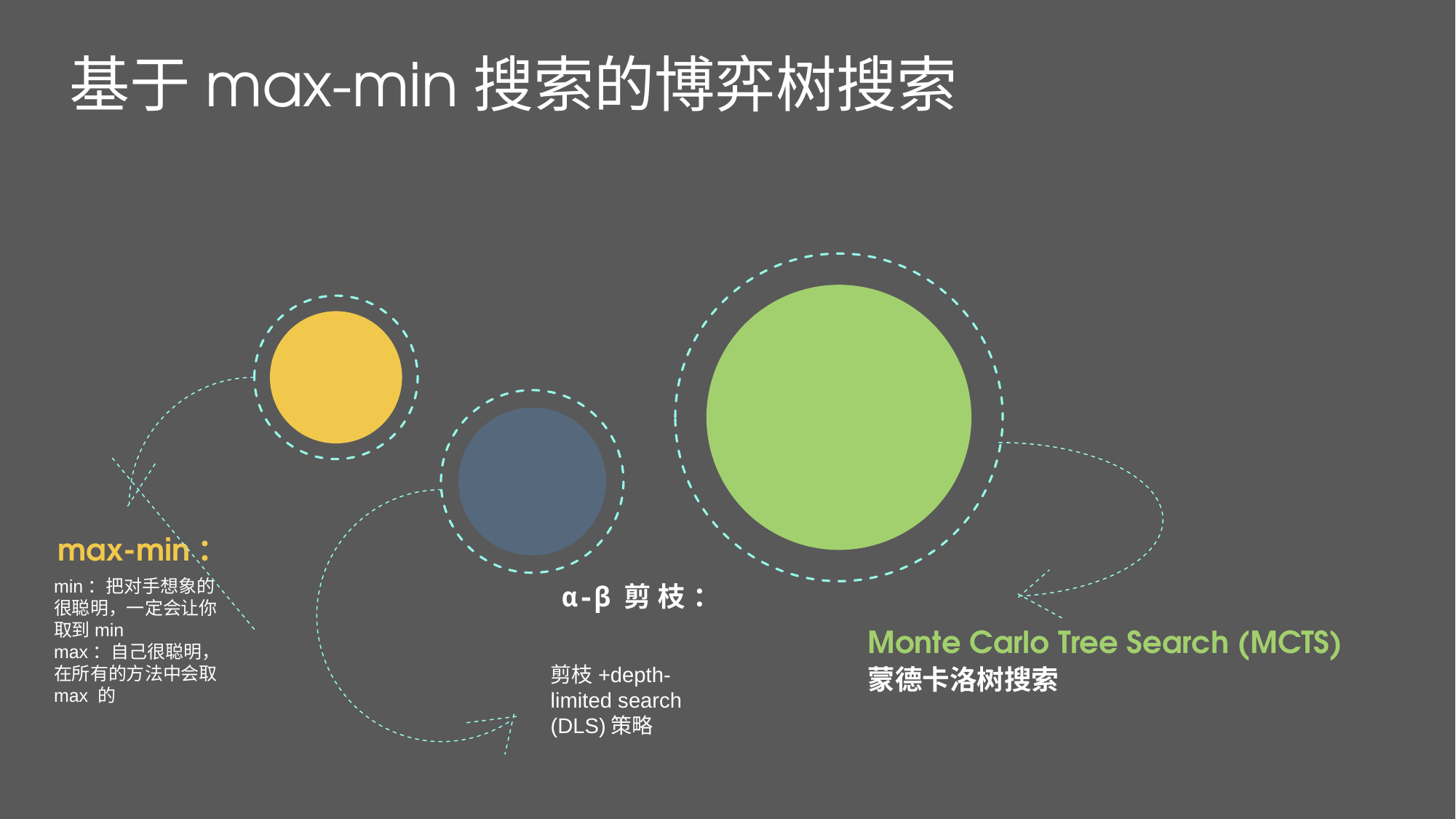

基于max-min搜索的博弈树搜索

max-min：
min：把对手想象的很聪明，一定会让你取到min
max：自己很聪明，在所有的方法中会取 max 的

α-β剪枝：
Monte Carlo Tree Search (MCTS)
蒙德卡洛树搜索
剪枝+depth-limited search (DLS)策略